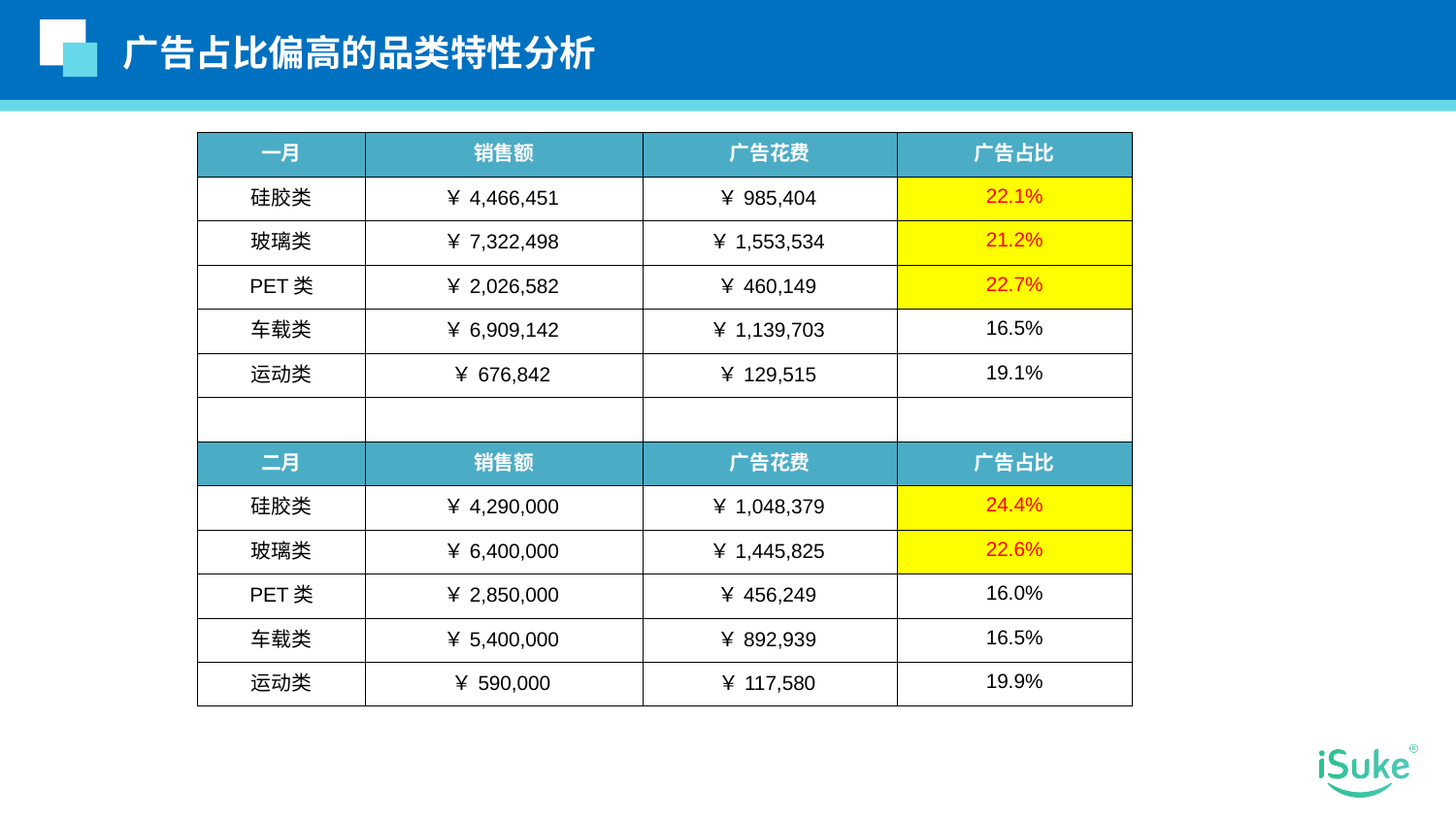

广告占比偏高的品类特性分析

| 一月 | 销售额 | 广告花费 | 广告占比 |
| --- | --- | --- | --- |
| 硅胶类 | ￥4,466,451 | ￥985,404 | 22.1% |
| 玻璃类 | ￥7,322,498 | ￥1,553,534 | 21.2% |
| PET类 | ￥2,026,582 | ￥460,149 | 22.7% |
| 车载类 | ￥6,909,142 | ￥1,139,703 | 16.5% |
| 运动类 | ￥676,842 | ￥129,515 | 19.1% |
|  |  |  |  |
| 二月 | 销售额 | 广告花费 | 广告占比 |
| 硅胶类 | ￥4,290,000 | ￥1,048,379 | 24.4% |
| 玻璃类 | ￥6,400,000 | ￥1,445,825 | 22.6% |
| PET类 | ￥2,850,000 | ￥456,249 | 16.0% |
| 车载类 | ￥5,400,000 | ￥892,939 | 16.5% |
| 运动类 | ￥590,000 | ￥117,580 | 19.9% |